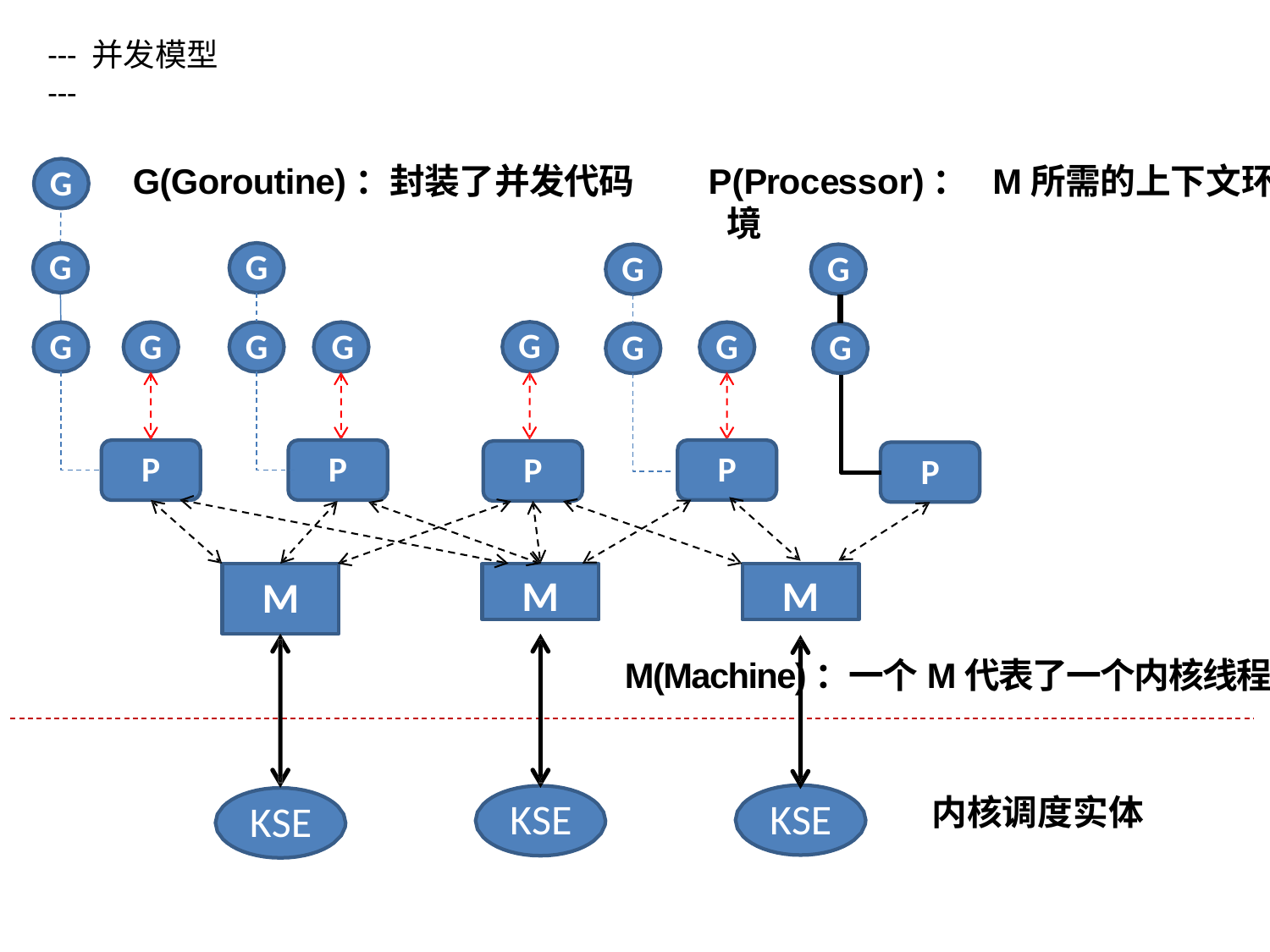

--- 并发模型 ---

G
P(Processor)：  M所需的上下文环境

G
G
G
G

G

G
G	G
G
G
G
G

P
P
P
P
P

M
M
M

M(Machine)：一个M代表了一个内核线程

KSE
KSE
KSE
内核调度实体

# G(Goroutine)：封装了并发代码